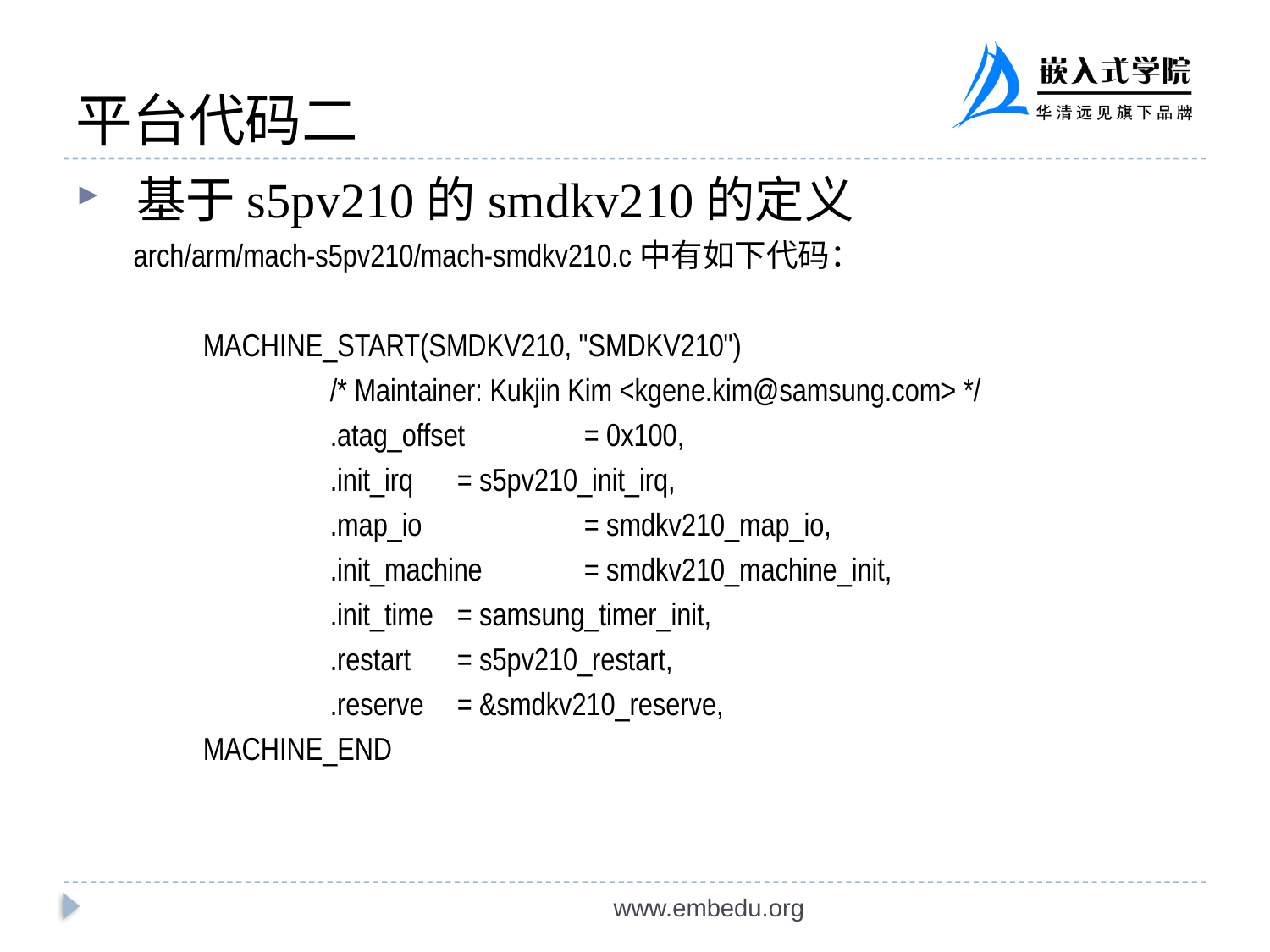

# 平台代码二
 基于s5pv210的smdkv210的定义
        arch/arm/mach-s5pv210/mach-smdkv210.c中有如下代码：

	MACHINE_START(SMDKV210, "SMDKV210")
		/* Maintainer: Kukjin Kim <kgene.kim@samsung.com> */
		.atag_offset	= 0x100,
		.init_irq	= s5pv210_init_irq,
		.map_io		= smdkv210_map_io,
		.init_machine	= smdkv210_machine_init,
		.init_time	= samsung_timer_init,
		.restart	= s5pv210_restart,
		.reserve	= &smdkv210_reserve,
	MACHINE_END
www.embedu.org